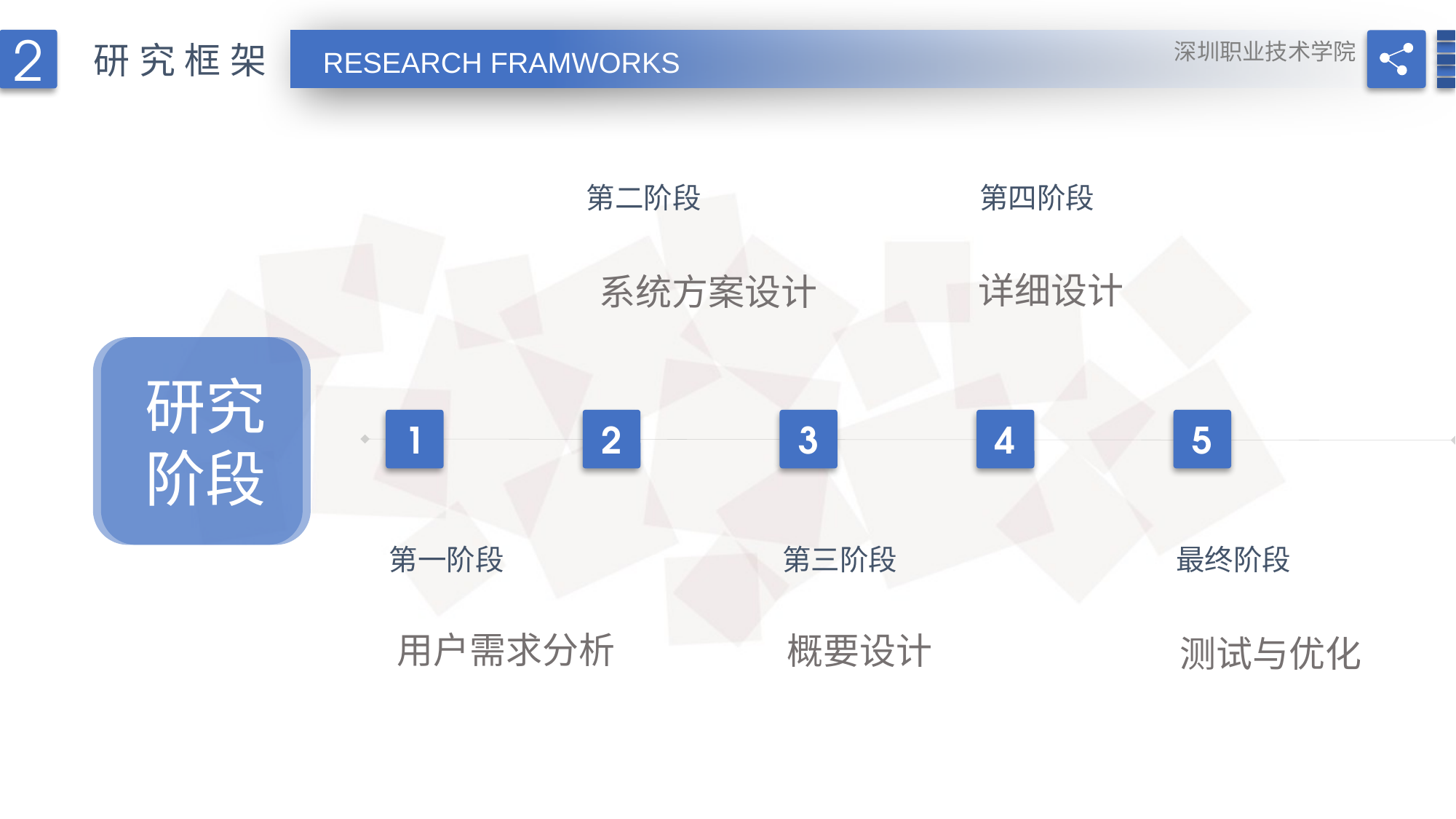

2

深圳职业技术学院
研究框架
RESEARCH FRAMWORKS
第二阶段
第四阶段
详细设计
系统方案设计

研究
阶段
1
2
3
4
5
第一阶段
第三阶段
最终阶段
用户需求分析
概要设计
测试与优化